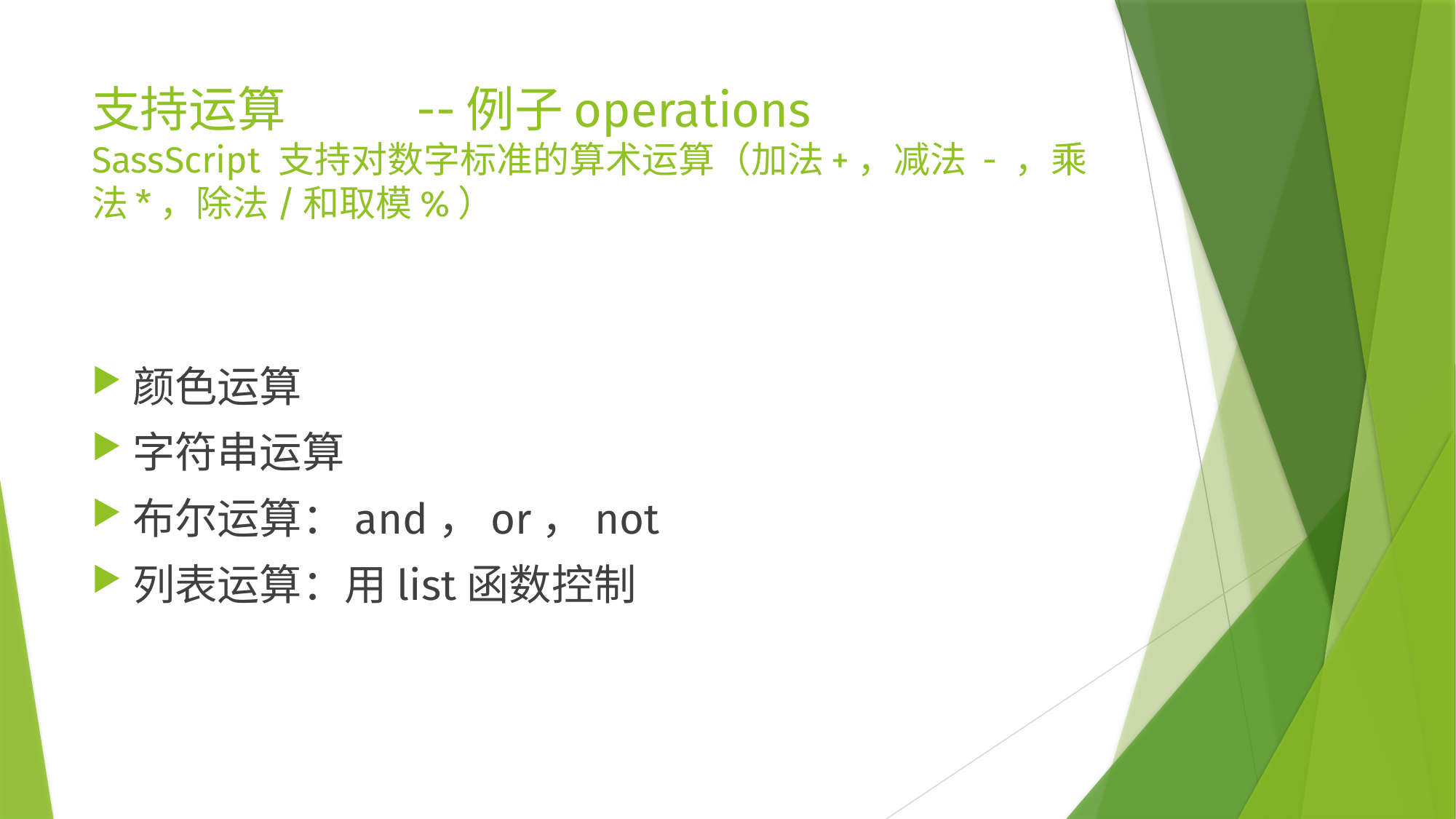

# 支持运算           --例子operations SassScript 支持对数字标准的算术运算（加法+，减法 - ，乘法*，除法/和取模%）

颜色运算
字符串运算
布尔运算：and，or，not
列表运算：用list函数控制